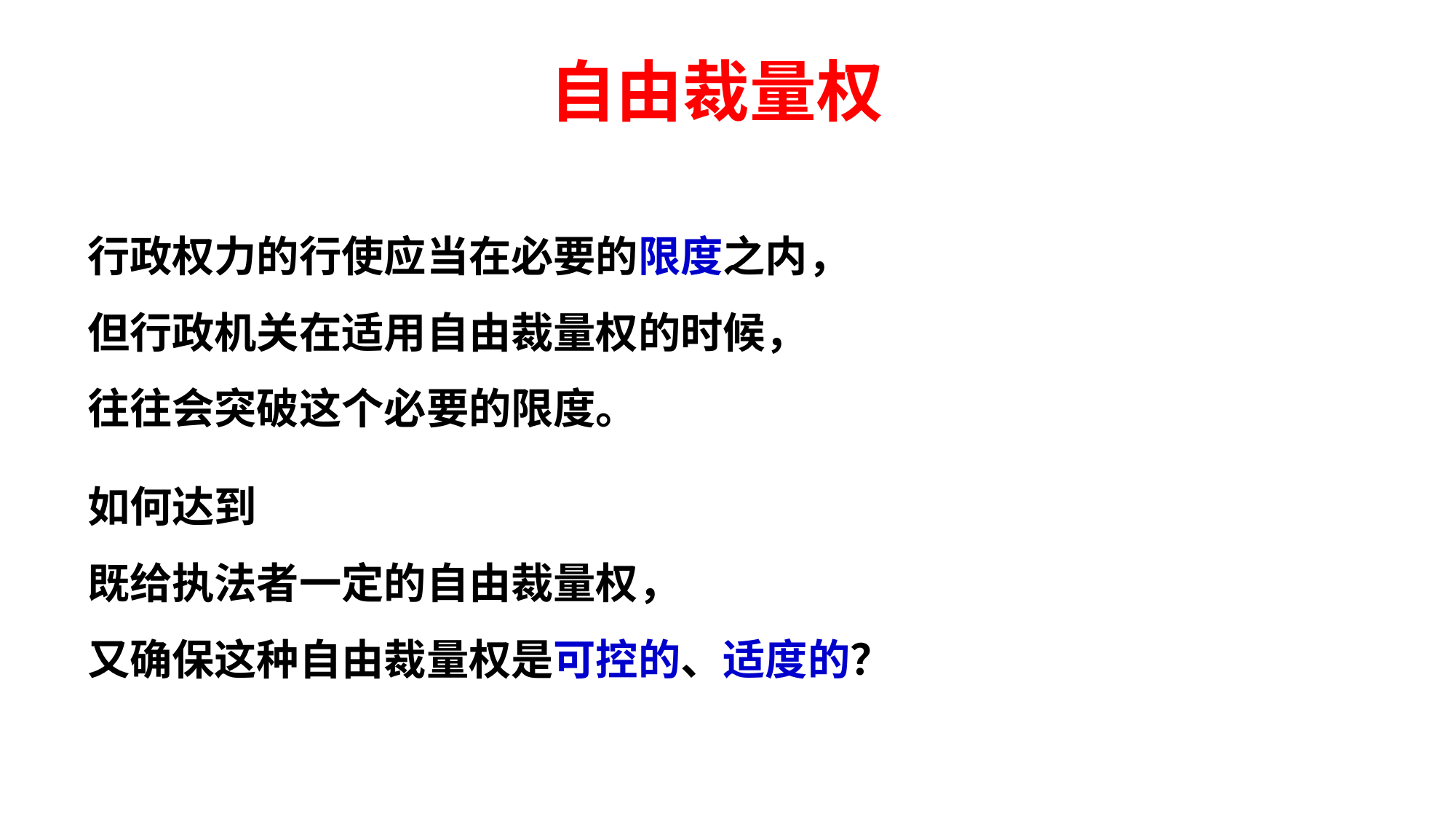

# 自由裁量权
行政权力的行使应当在必要的限度之内，
但行政机关在适用自由裁量权的时候，
往往会突破这个必要的限度。

如何达到
既给执法者一定的自由裁量权，
又确保这种自由裁量权是可控的、适度的？